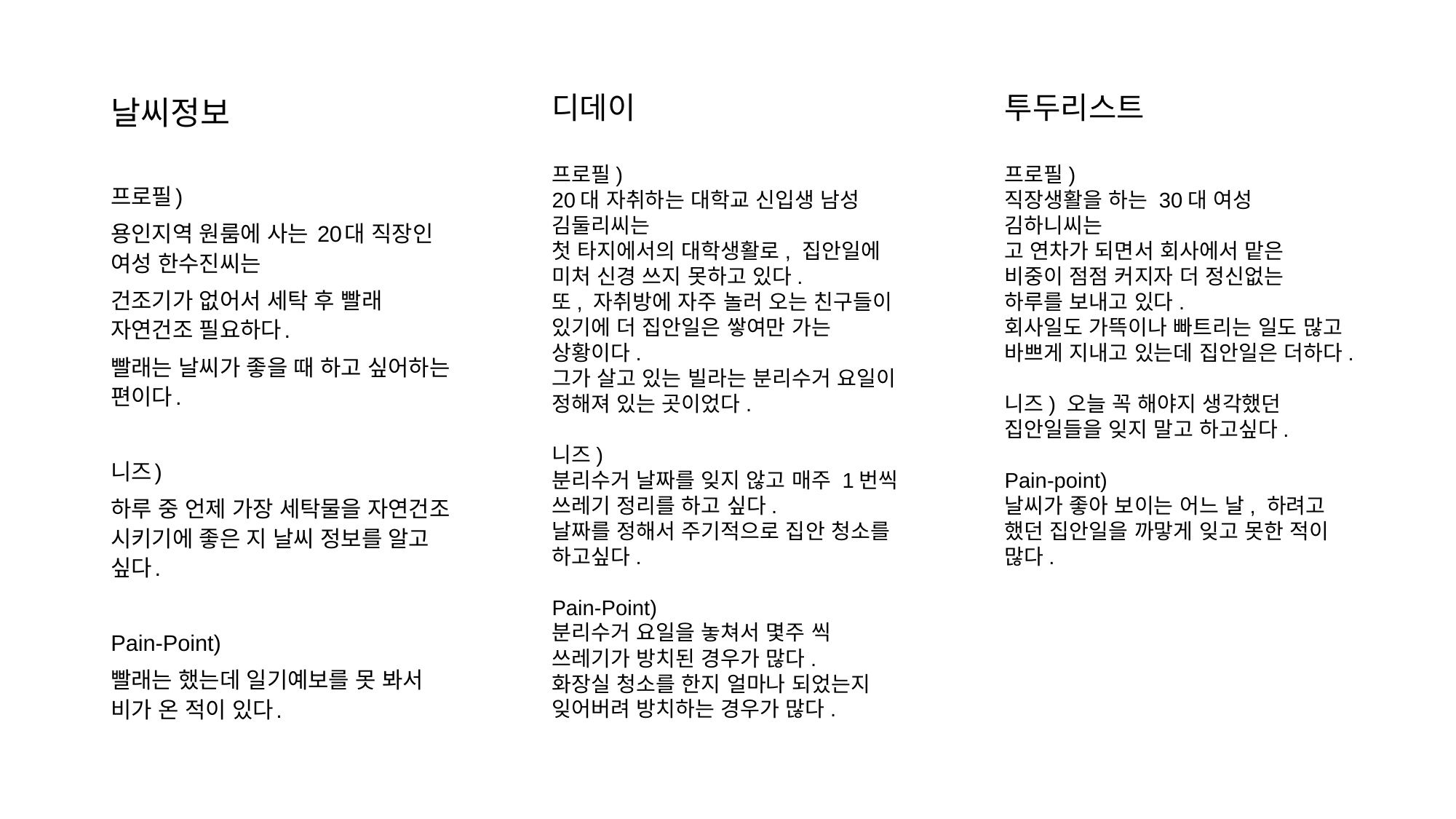

날씨정보

프로필)
용인지역 원룸에 사는 20대 직장인 여성 한수진씨는
건조기가 없어서 세탁 후 빨래 자연건조 필요하다.
빨래는 날씨가 좋을 때 하고 싶어하는 편이다.

니즈)
하루 중 언제 가장 세탁물을 자연건조 시키기에 좋은 지 날씨 정보를 알고 싶다.

Pain-Point)
빨래는 했는데 일기예보를 못 봐서 비가 온 적이 있다.
디데이

프로필)
20대 자취하는 대학교 신입생 남성 김둘리씨는
첫 타지에서의 대학생활로, 집안일에 미처 신경 쓰지 못하고 있다.
또, 자취방에 자주 놀러 오는 친구들이 있기에 더 집안일은 쌓여만 가는 상황이다.
그가 살고 있는 빌라는 분리수거 요일이 정해져 있는 곳이었다.

니즈)
분리수거 날짜를 잊지 않고 매주 1번씩 쓰레기 정리를 하고 싶다.
날짜를 정해서 주기적으로 집안 청소를 하고싶다.

Pain-Point)
분리수거 요일을 놓쳐서 몇주 씩 쓰레기가 방치된 경우가 많다.
화장실 청소를 한지 얼마나 되었는지 잊어버려 방치하는 경우가 많다.

투두리스트

프로필)
직장생활을 하는 30대 여성 김하니씨는
고 연차가 되면서 회사에서 맡은 비중이 점점 커지자 더 정신없는 하루를 보내고 있다.
회사일도 가뜩이나 빠트리는 일도 많고 바쁘게 지내고 있는데 집안일은 더하다.

니즈) 오늘 꼭 해야지 생각했던 집안일들을 잊지 말고 하고싶다.

Pain-point)
날씨가 좋아 보이는 어느 날, 하려고 했던 집안일을 까맣게 잊고 못한 적이 많다.